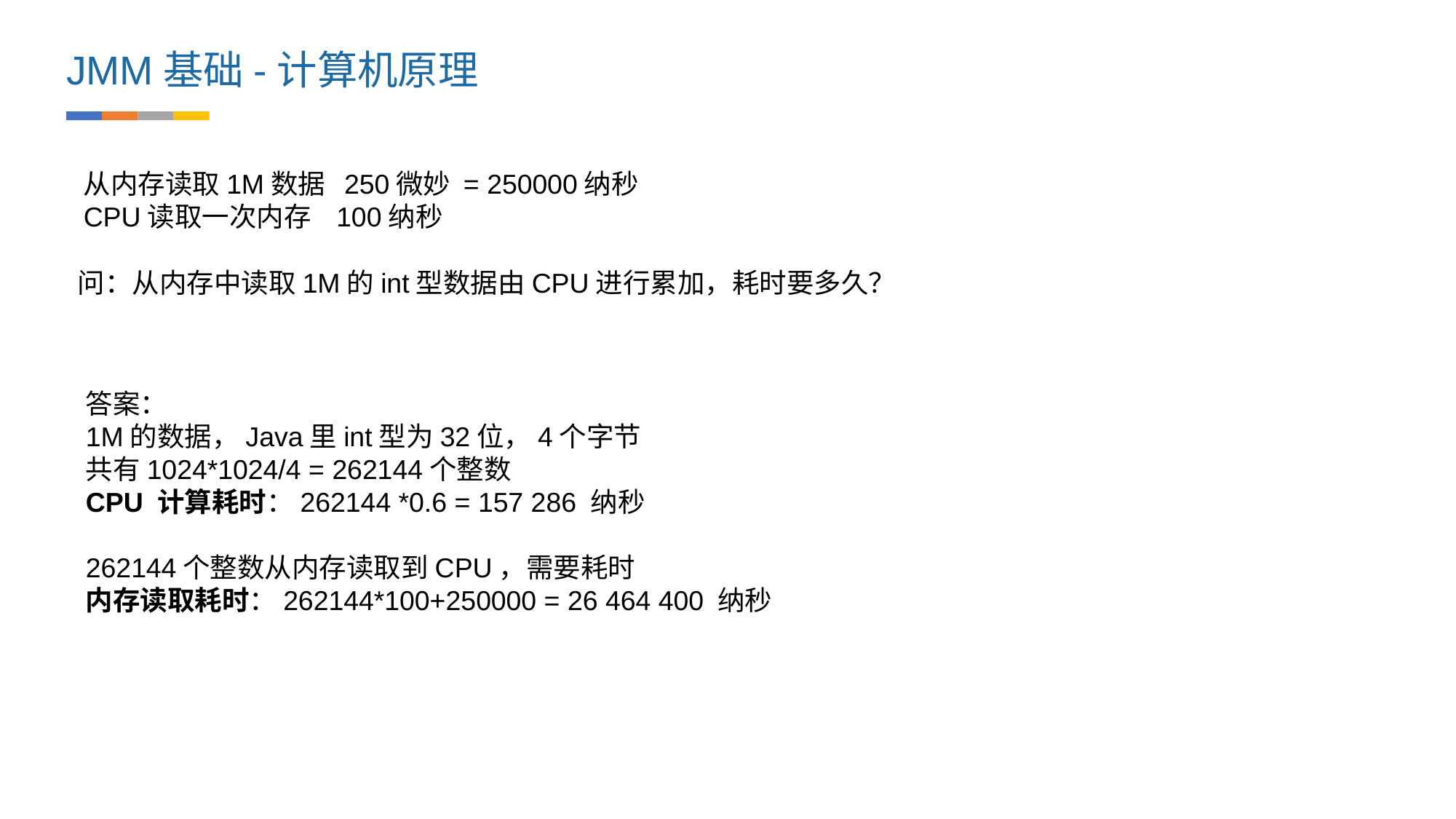

JMM基础-计算机原理

从内存读取1M数据  250微妙 = 250000纳秒
CPU读取一次内存   100纳秒
问：从内存中读取1M的int型数据由CPU进行累加，耗时要多久？
答案：
1M的数据，Java里int型为32位，4个字节
共有1024*1024/4 = 262144个整数
CPU 计算耗时：262144 *0.6 = 157 286 纳秒

262144个整数从内存读取到CPU，需要耗时
内存读取耗时：262144*100+250000 = 26 464 400 纳秒